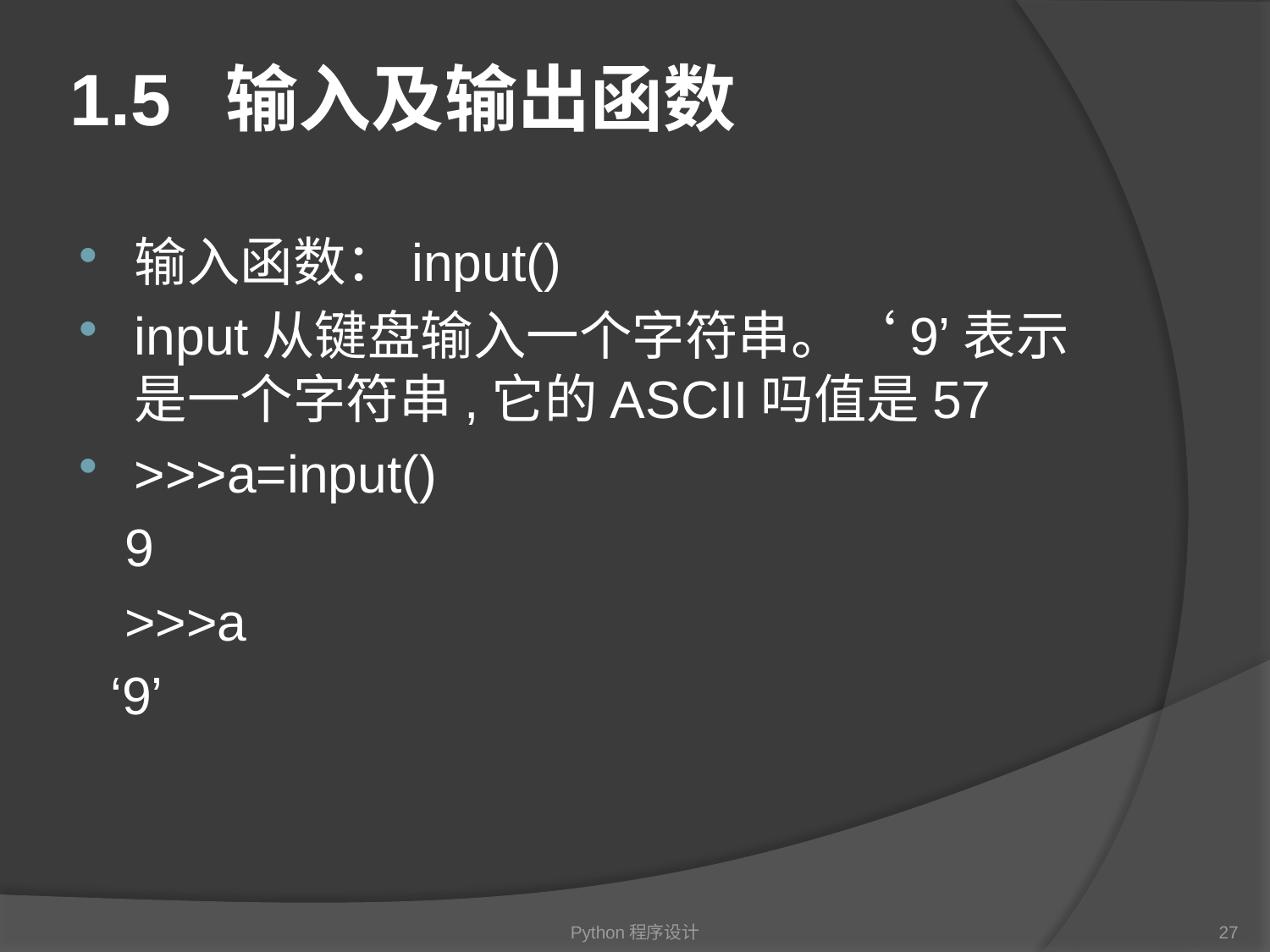

# 1.5  输入及输出函数
输入函数：input()
input从键盘输入一个字符串。‘9’表示是一个字符串,它的ASCII吗值是57
>>>a=input()
   9
   >>>a
  ‘9’
Python程序设计
27